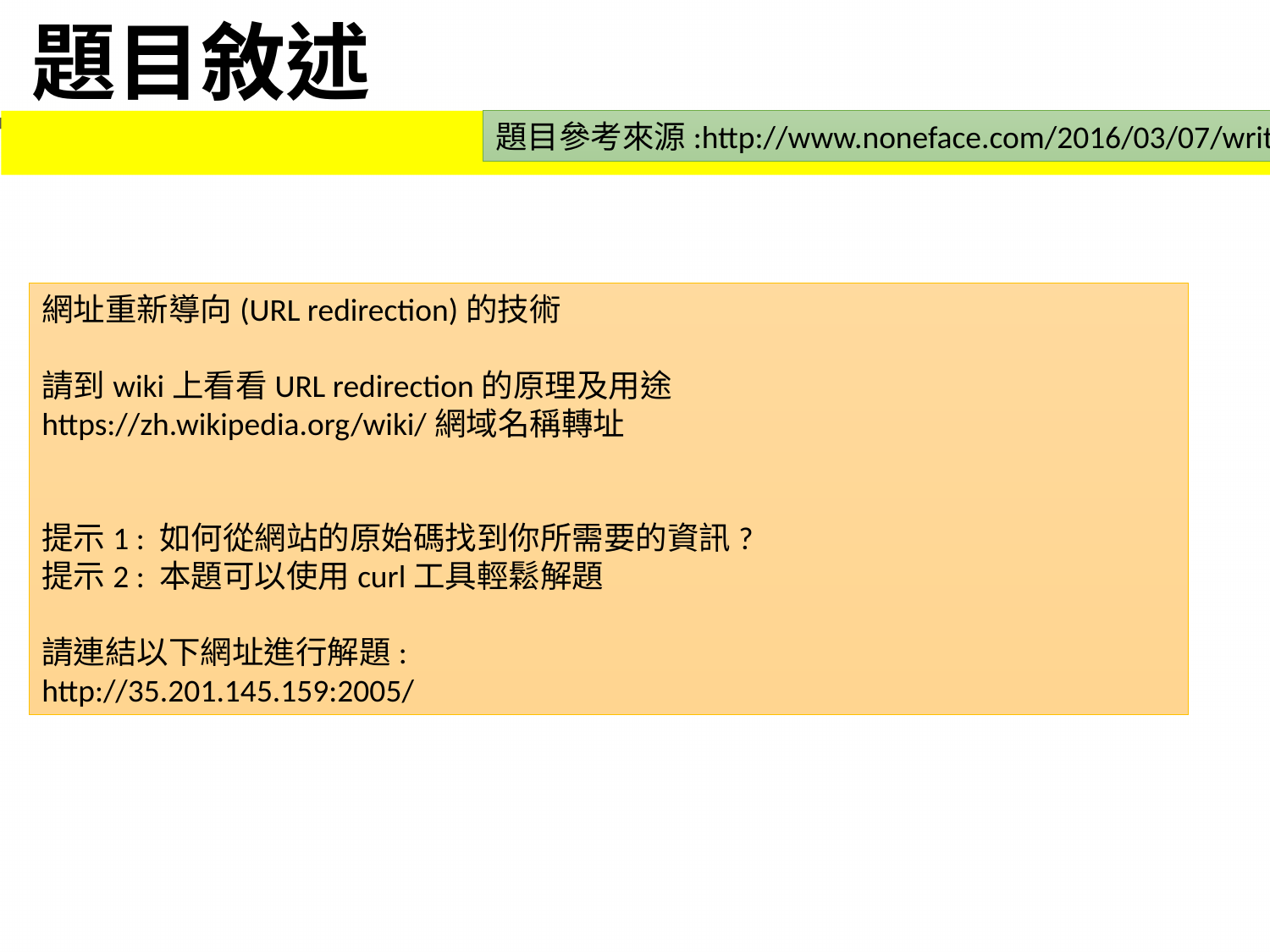

題目敘述
題目參考來源:http://www.noneface.com/2016/03/07/writeup_scripts.html

網址重新導向(URL redirection)的技術

請到wiki上看看URL redirection的原理及用途
https://zh.wikipedia.org/wiki/網域名稱轉址

提示1 : 如何從網站的原始碼找到你所需要的資訊?
提示2 : 本題可以使用curl工具輕鬆解題

請連結以下網址進行解題:
http://35.201.145.159:2005/